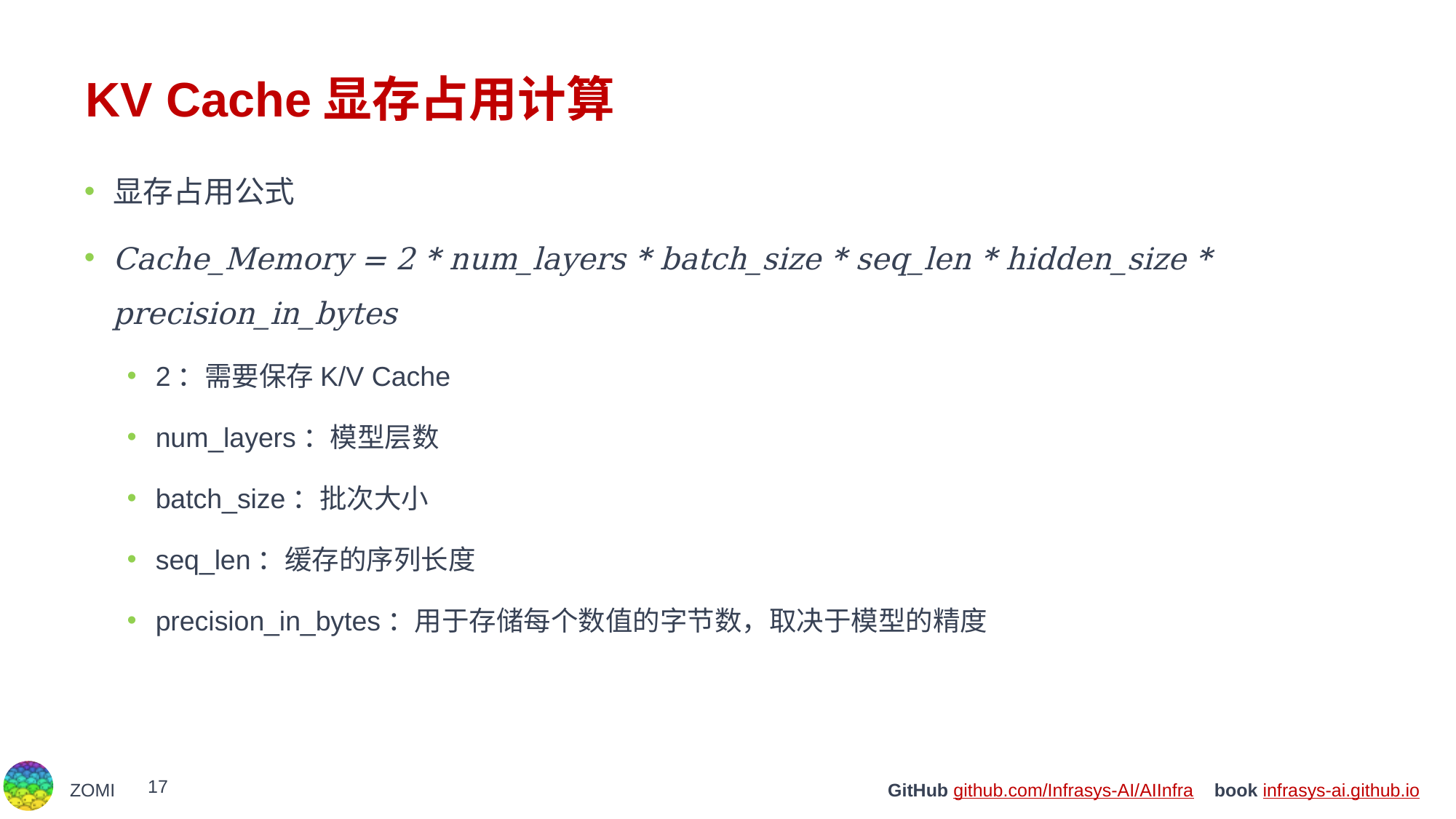

# KV Cache显存占用计算
显存占用公式
Cache_Memory = 2 * num_layers * batch_size * seq_len * hidden_size * precision_in_bytes
2：需要保存K/V Cache
num_layers：模型层数
batch_size：批次大小
seq_len：缓存的序列长度
precision_in_bytes：用于存储每个数值的字节数，取决于模型的精度